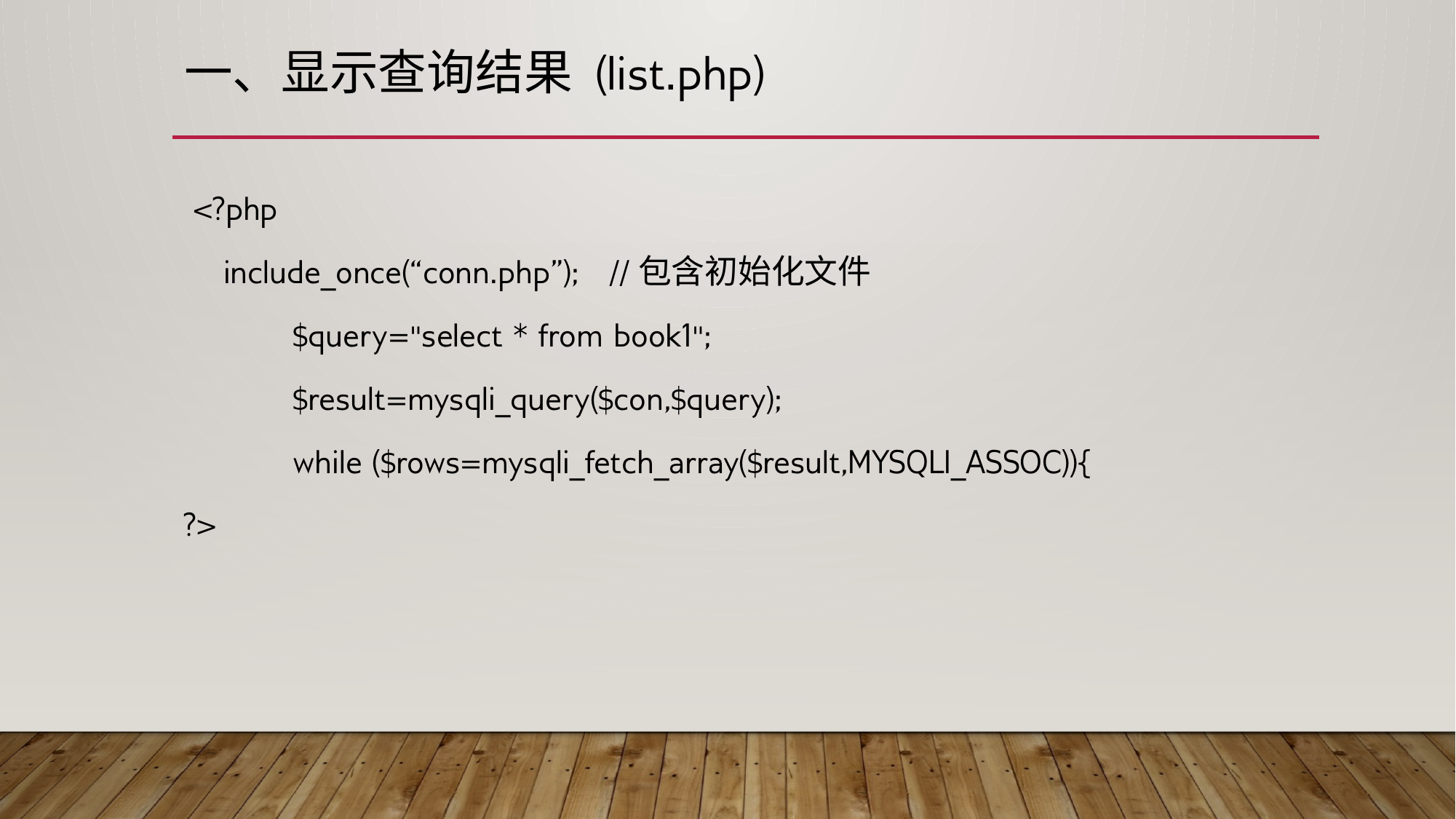

# 一、显示查询结果 (list.php)
 <?php
    include_once(“conn.php”);   //包含初始化文件
	$query="select * from book1";
	$result=mysqli_query($con,$query);
	while ($rows=mysqli_fetch_array($result,MYSQLI_ASSOC)){
?>